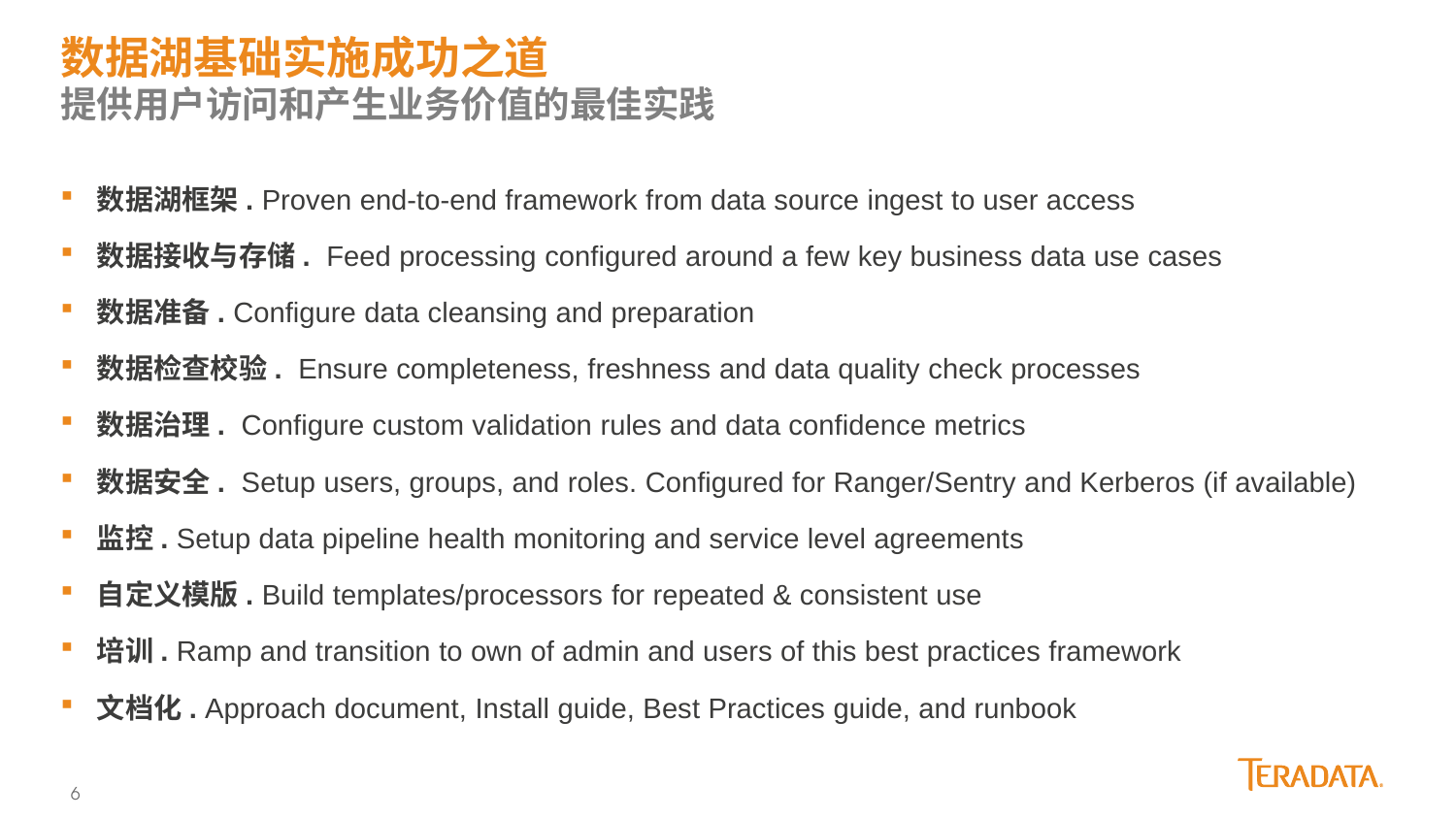

# 数据湖基础实施成功之道 提供用户访问和产生业务价值的最佳实践
数据湖框架. Proven end-to-end framework from data source ingest to user access
数据接收与存储.  Feed processing configured around a few key business data use cases
数据准备. Configure data cleansing and preparation
数据检查校验.  Ensure completeness, freshness and data quality check processes
数据治理.  Configure custom validation rules and data confidence metrics
数据安全.  Setup users, groups, and roles. Configured for Ranger/Sentry and Kerberos (if available)
监控. Setup data pipeline health monitoring and service level agreements
自定义模版. Build templates/processors for repeated & consistent use
培训. Ramp and transition to own of admin and users of this best practices framework
文档化. Approach document, Install guide, Best Practices guide, and runbook